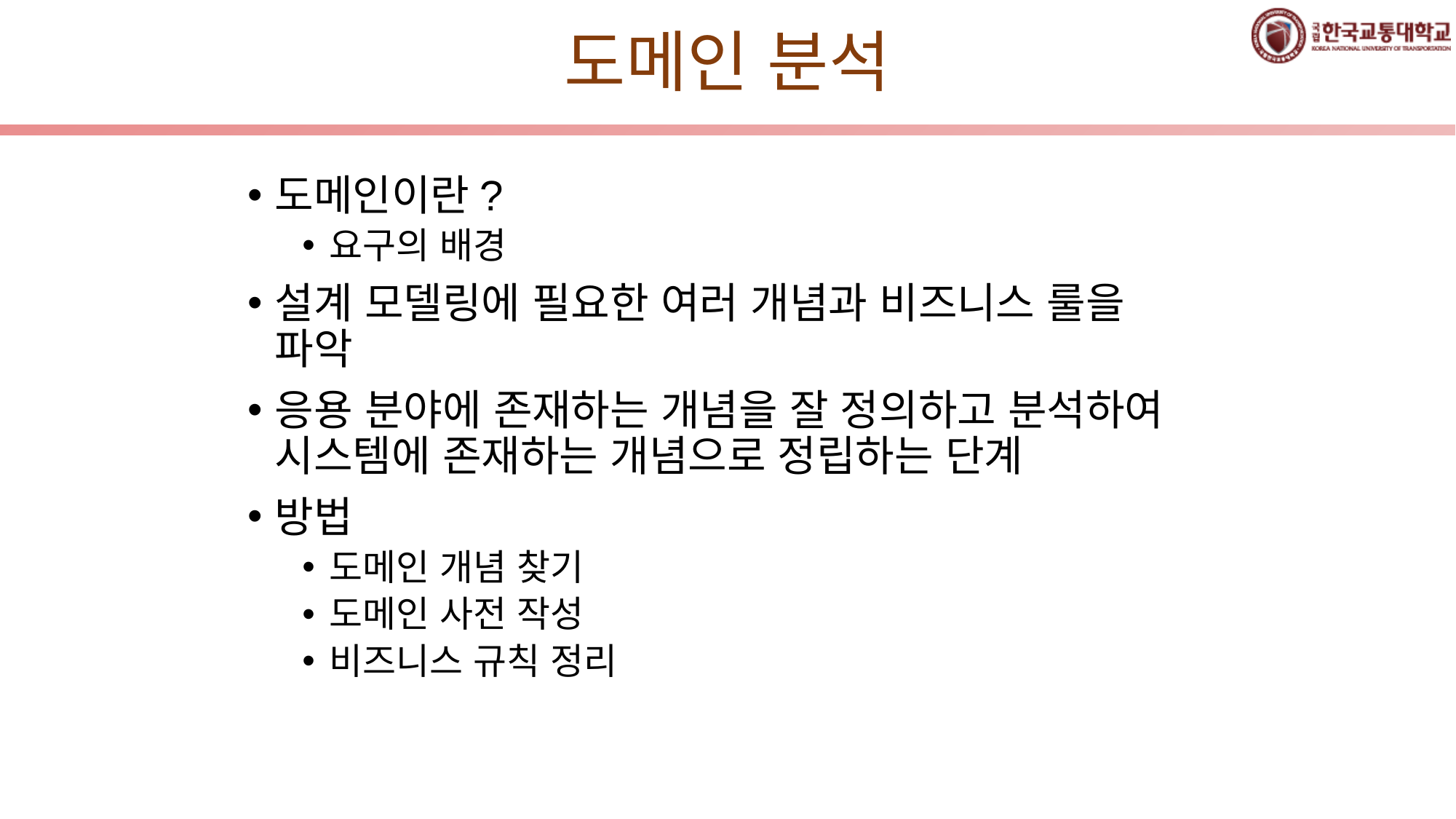

# 도메인 분석
도메인이란?
요구의 배경
설계 모델링에 필요한 여러 개념과 비즈니스 룰을 파악
응용 분야에 존재하는 개념을 잘 정의하고 분석하여 시스템에 존재하는 개념으로 정립하는 단계
방법
도메인 개념 찾기
도메인 사전 작성
비즈니스 규칙 정리

11